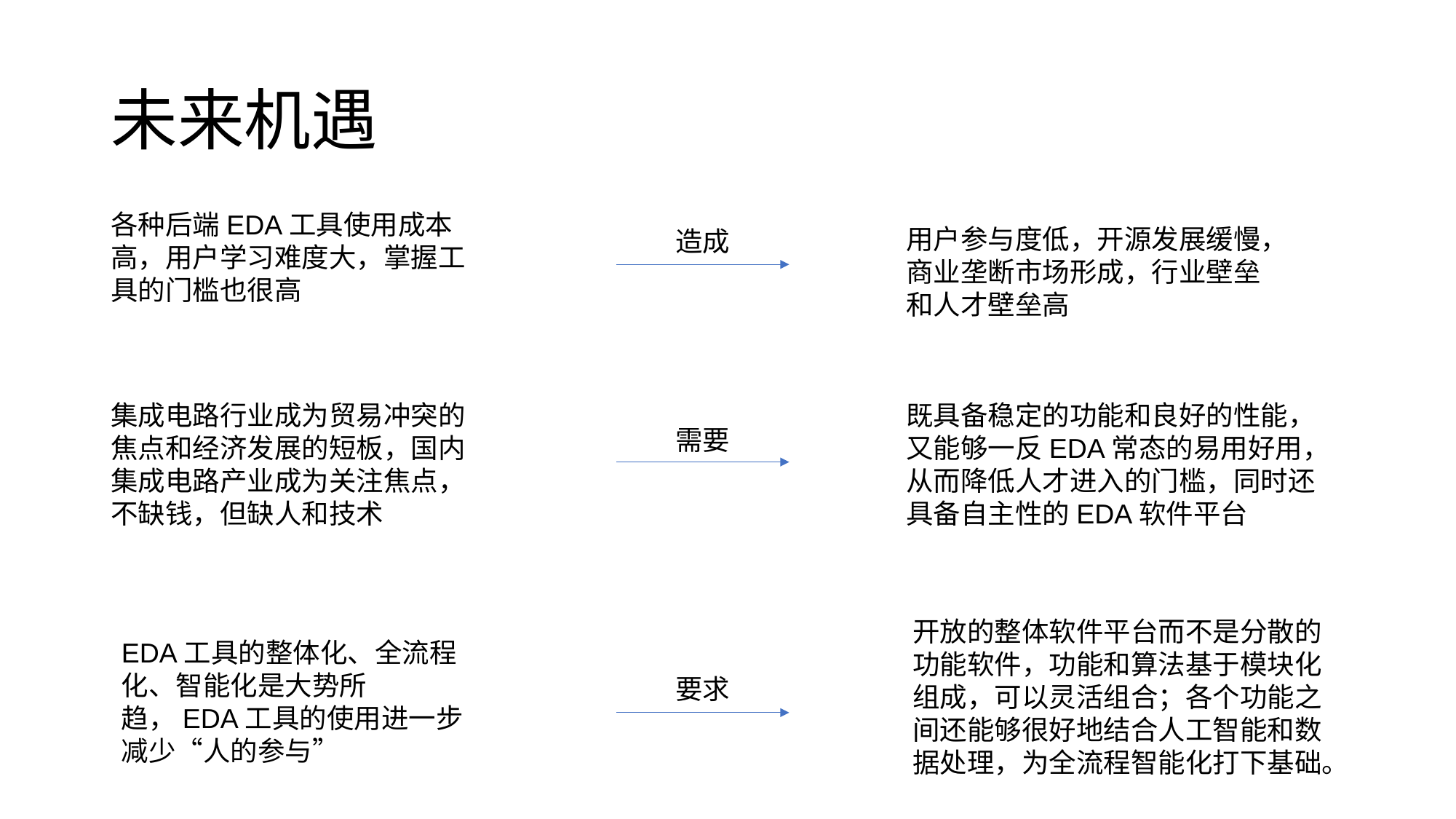

# 未来机遇
各种后端EDA工具使用成本高，用户学习难度大，掌握工具的门槛也很高
用户参与度低，开源发展缓慢，商业垄断市场形成，行业壁垒和人才壁垒高
造成
集成电路行业成为贸易冲突的焦点和经济发展的短板，国内集成电路产业成为关注焦点，不缺钱，但缺人和技术
既具备稳定的功能和良好的性能，又能够一反EDA常态的易用好用，从而降低人才进入的门槛，同时还具备自主性的EDA软件平台
需要
开放的整体软件平台而不是分散的功能软件，功能和算法基于模块化组成，可以灵活组合；各个功能之间还能够很好地结合人工智能和数据处理，为全流程智能化打下基础。
EDA工具的整体化、全流程化、智能化是大势所趋，EDA工具的使用进一步减少“人的参与”
要求